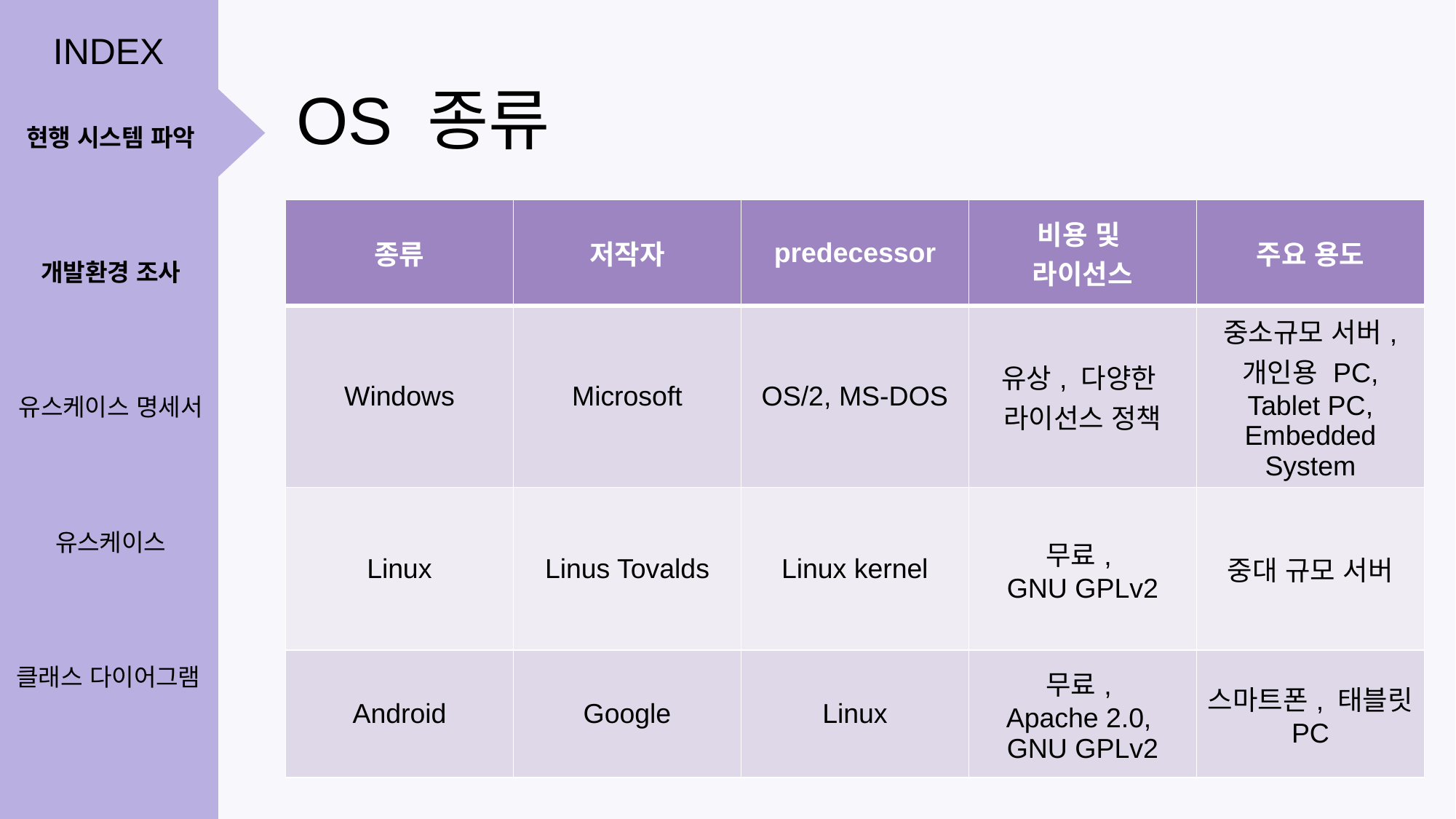

INDEX
# OS 종류

현행 시스템 파악
| 종류 | 저작자 | predecessor | 비용 및 라이선스 | 주요 용도 |
| --- | --- | --- | --- | --- |
| Windows | Microsoft | OS/2, MS-DOS | 유상, 다양한 라이선스 정책 | 중소규모 서버, 개인용 PC, Tablet PC, Embedded System |
| Linux | Linus Tovalds | Linux kernel | 무료, GNU GPLv2 | 중대 규모 서버 |
| Android | Google | Linux | 무료, Apache 2.0, GNU GPLv2 | 스마트폰, 태블릿 PC |
개발환경 조사
유스케이스 명세서
유스케이스
클래스 다이어그램